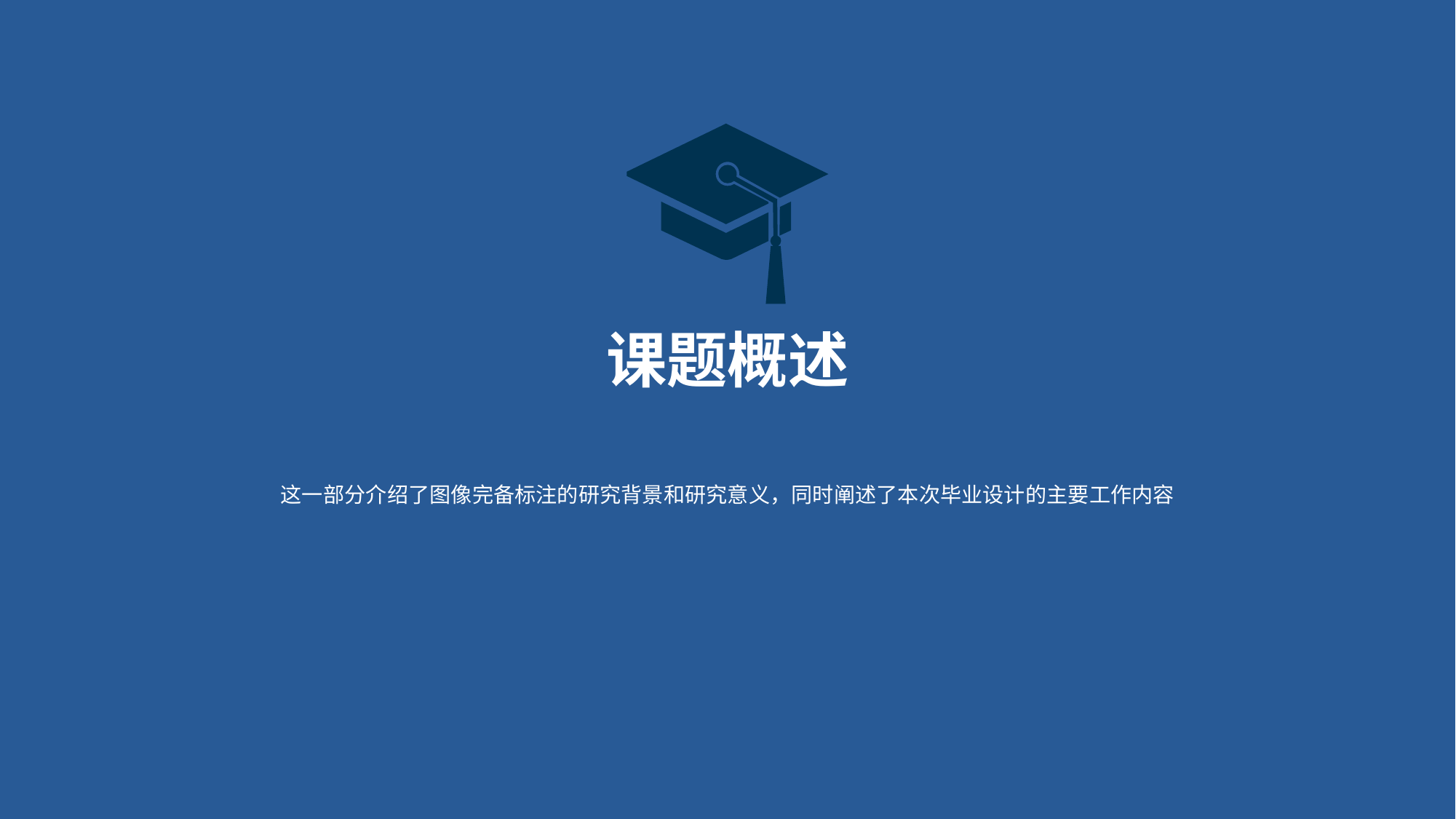

# 课题概述
这一部分介绍了图像完备标注的研究背景和研究意义，同时阐述了本次毕业设计的主要工作内容